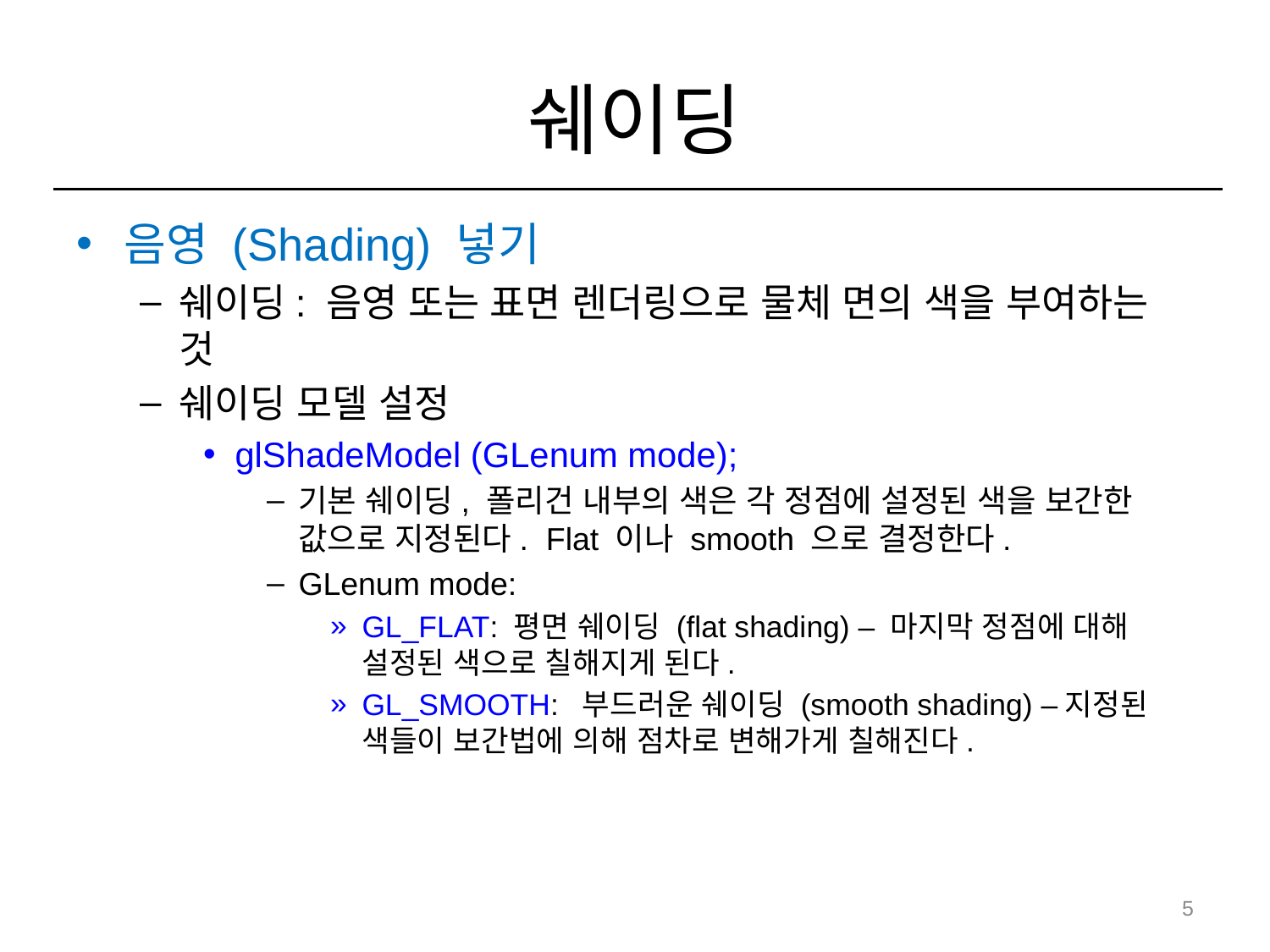

# 쉐이딩
음영 (Shading) 넣기
쉐이딩: 음영 또는 표면 렌더링으로 물체 면의 색을 부여하는 것
쉐이딩 모델 설정
glShadeModel (GLenum mode);
기본 쉐이딩, 폴리건 내부의 색은 각 정점에 설정된 색을 보간한 값으로 지정된다.  Flat 이나 smooth 으로 결정한다.
GLenum mode:
GL_FLAT: 평면 쉐이딩 (flat shading) – 마지막 정점에 대해 설정된 색으로 칠해지게 된다.
GL_SMOOTH:  부드러운 쉐이딩 (smooth shading) –지정된 색들이 보간법에 의해 점차로 변해가게 칠해진다.

5